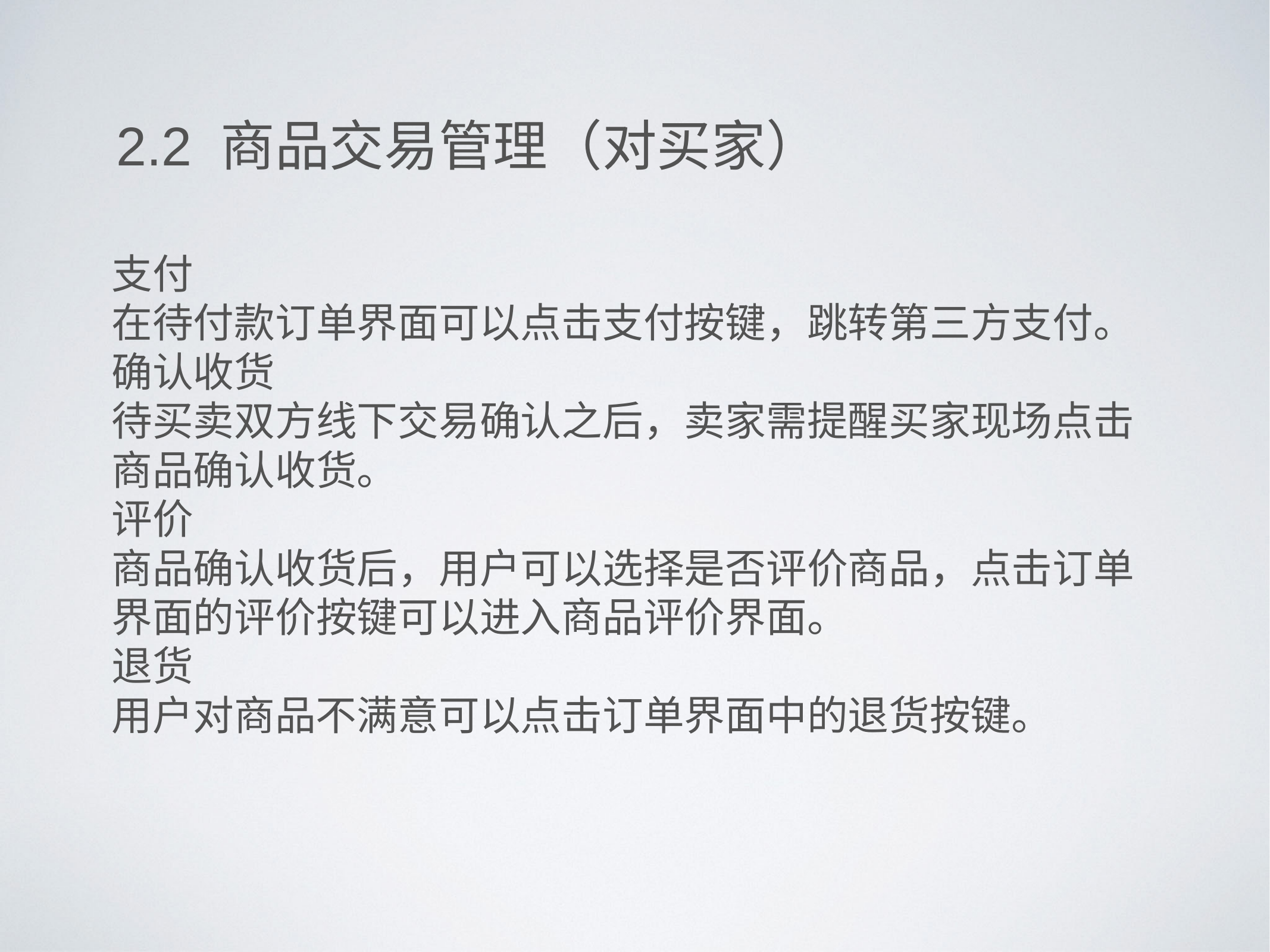

2.2 商品交易管理（对买家）
支付
在待付款订单界面可以点击支付按键，跳转第三方支付。
确认收货
待买卖双方线下交易确认之后，卖家需提醒买家现场点击商品确认收货。
评价
商品确认收货后，用户可以选择是否评价商品，点击订单界面的评价按键可以进入商品评价界面。
退货
用户对商品不满意可以点击订单界面中的退货按键。